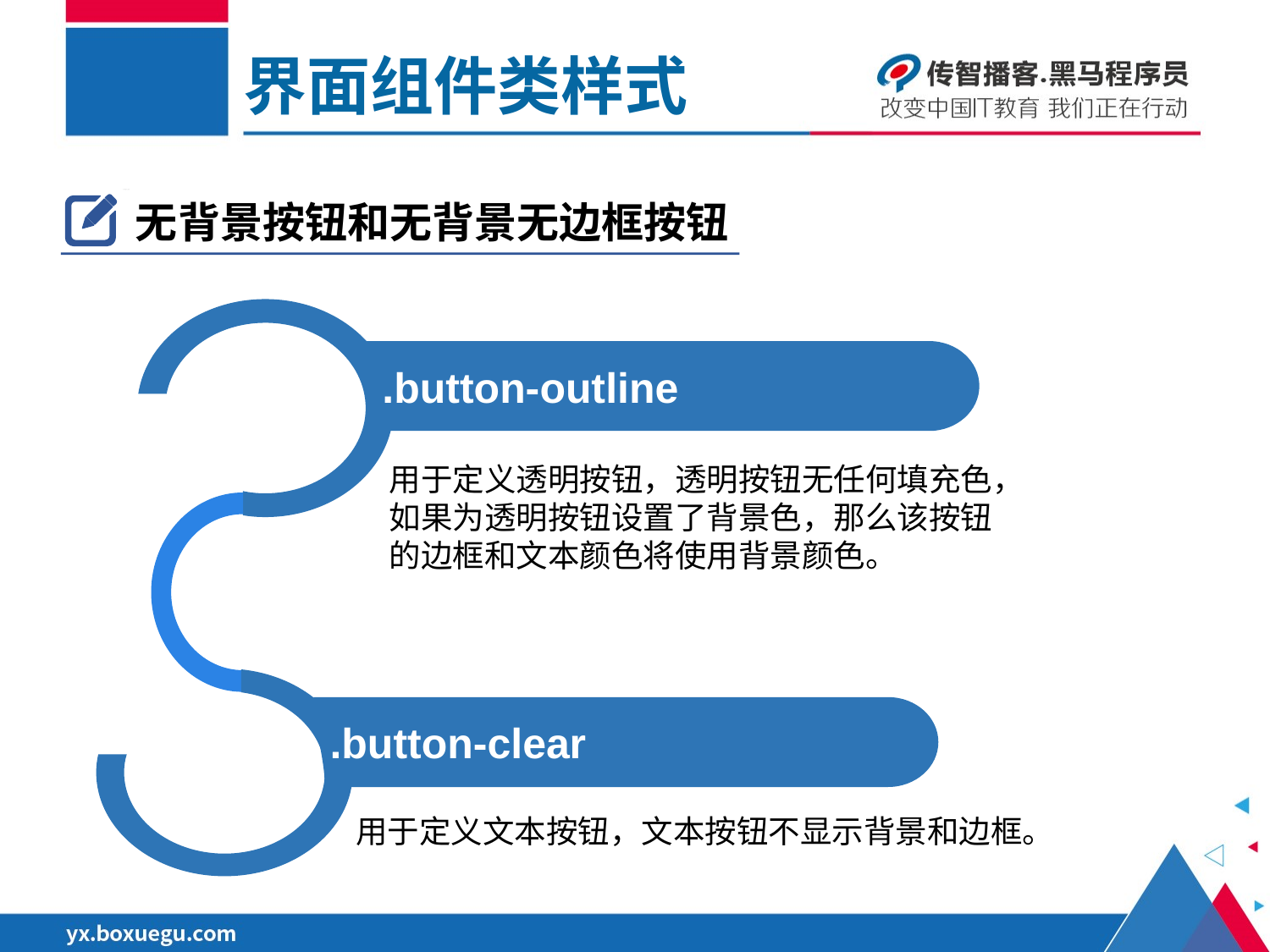

界面组件类样式
无背景按钮和无背景无边框按钮

.button-outline
用于定义透明按钮，透明按钮无任何填充色，如果为透明按钮设置了背景色，那么该按钮的边框和文本颜色将使用背景颜色。

.button-clear
用于定义文本按钮，文本按钮不显示背景和边框。